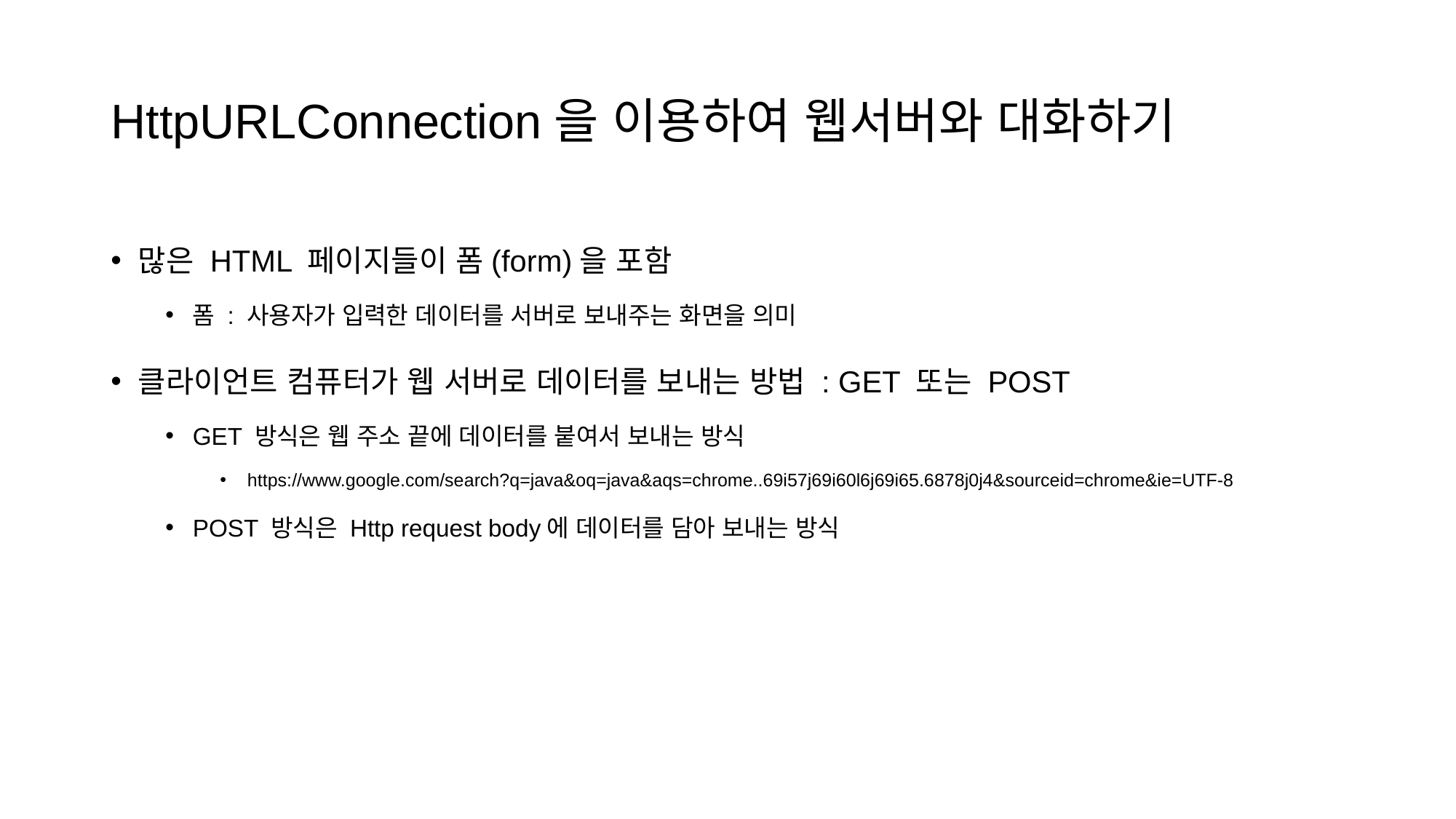

# HttpURLConnection을 이용하여 웹서버와 대화하기
많은 HTML 페이지들이 폼(form)을 포함
폼 : 사용자가 입력한 데이터를 서버로 보내주는 화면을 의미
클라이언트 컴퓨터가 웹 서버로 데이터를 보내는 방법 : GET 또는 POST
GET 방식은 웹 주소 끝에 데이터를 붙여서 보내는 방식
https://www.google.com/search?q=java&oq=java&aqs=chrome..69i57j69i60l6j69i65.6878j0j4&sourceid=chrome&ie=UTF-8
POST 방식은 Http request body에 데이터를 담아 보내는 방식